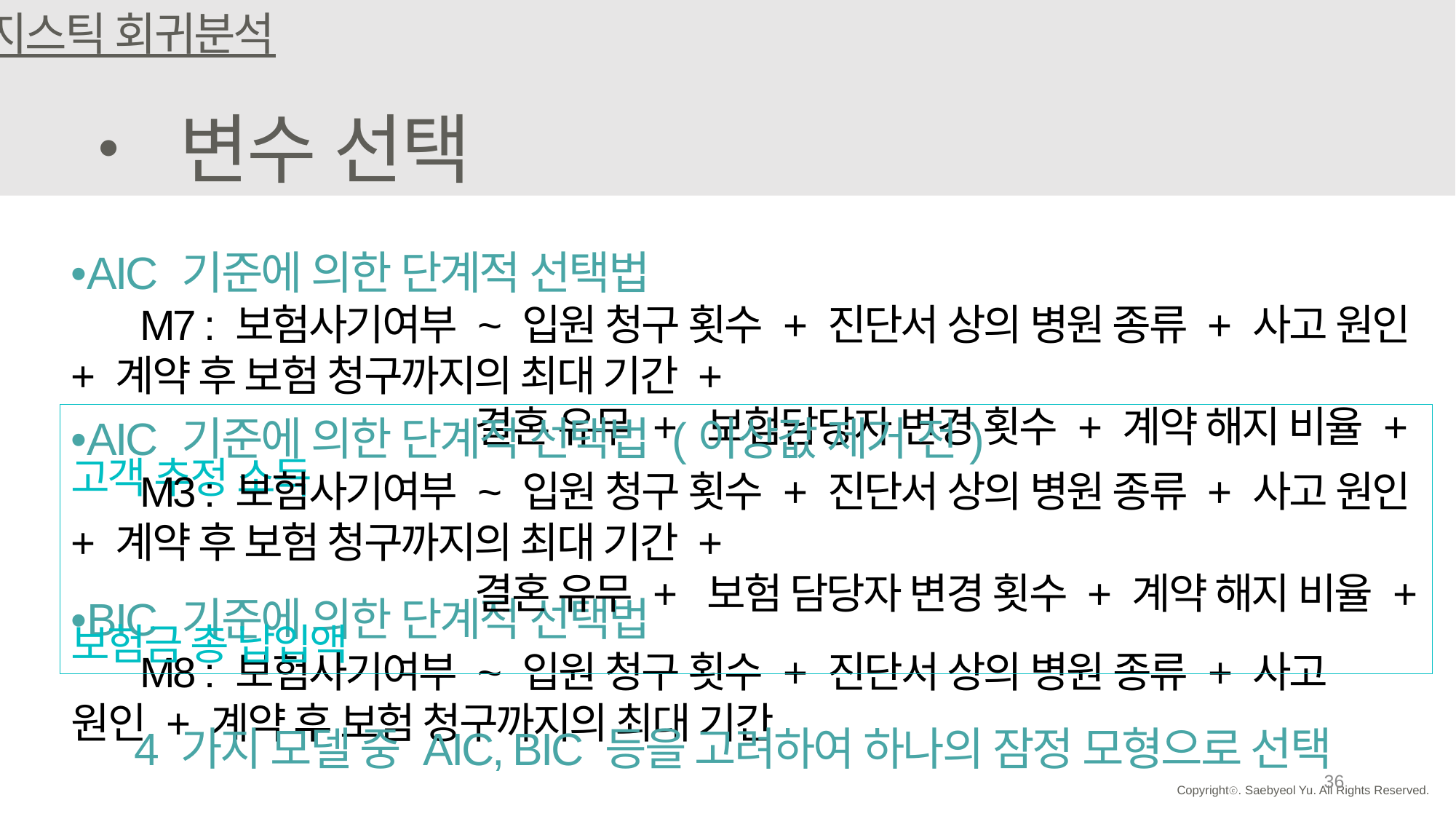

로지스틱 회귀분석
• 변수 선택
•AIC 기준에 의한 단계적 선택법
       M7 : 보험사기여부 ~ 입원 청구 횟수 + 진단서 상의 병원 종류 + 사고 원인 + 계약 후 보험 청구까지의 최대 기간 +
                                         결혼 유무 +  보험담당자 변경 횟수 + 계약 해지 비율 + 고객 추정 소득
•AIC 기준에 의한 단계적 선택법 (이상값 제거 전)
       M3 : 보험사기여부 ~ 입원 청구 횟수 + 진단서 상의 병원 종류 + 사고 원인 + 계약 후 보험 청구까지의 최대 기간 +
                                         결혼 유무 +  보험 담당자 변경 횟수 + 계약 해지 비율 + 보험금 총 납입액
•BIC 기준에 의한 단계적 선택법
       M8 : 보험사기여부 ~ 입원 청구 횟수 + 진단서 상의 병원 종류 + 사고 원인 + 계약 후 보험 청구까지의 최대 기간
4 가지 모델 중 AIC, BIC 등을 고려하여 하나의 잠정 모형으로 선택
36